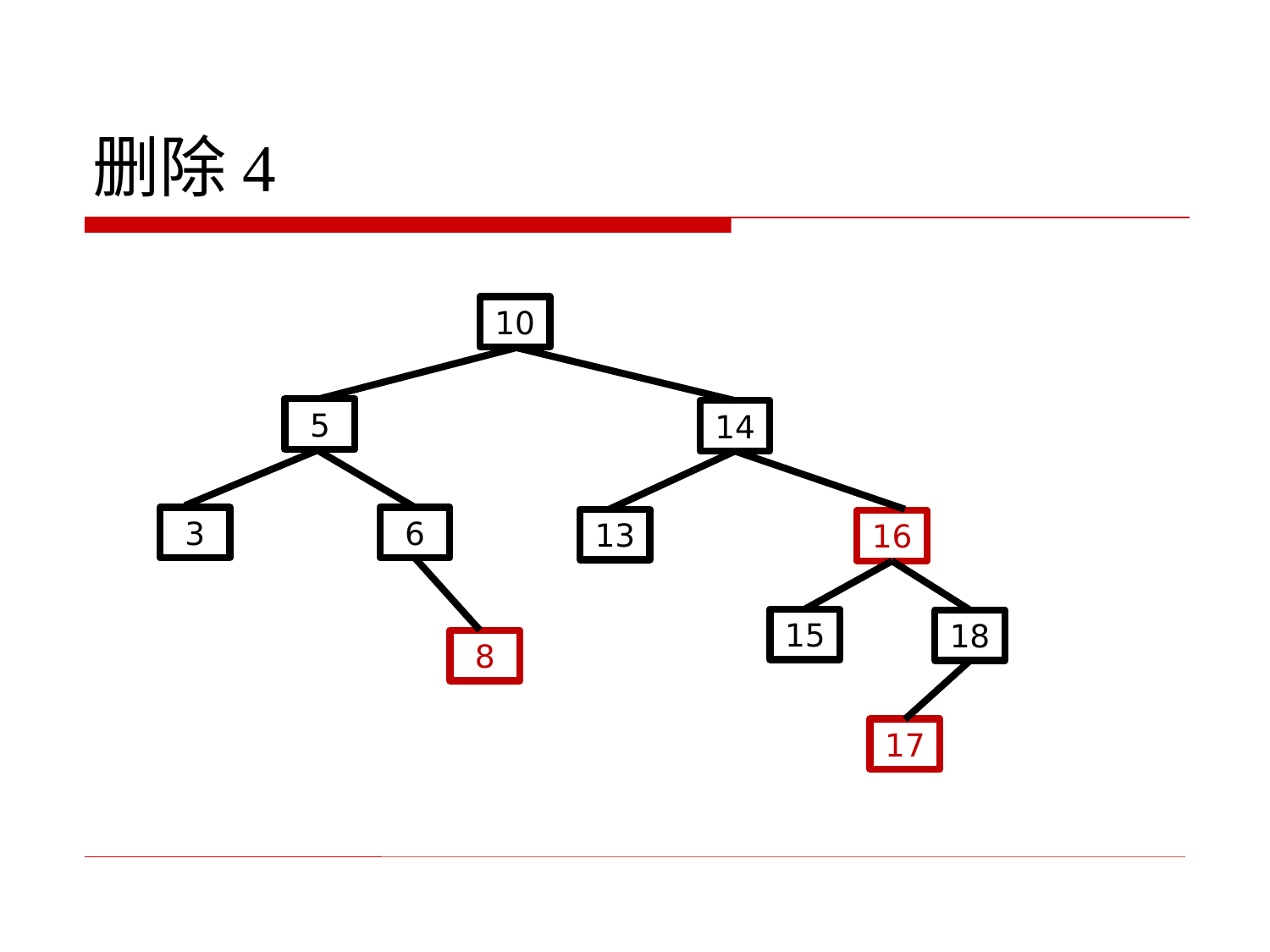

# 删除4

10
5
14
3
6
13
16
15
18
8
17